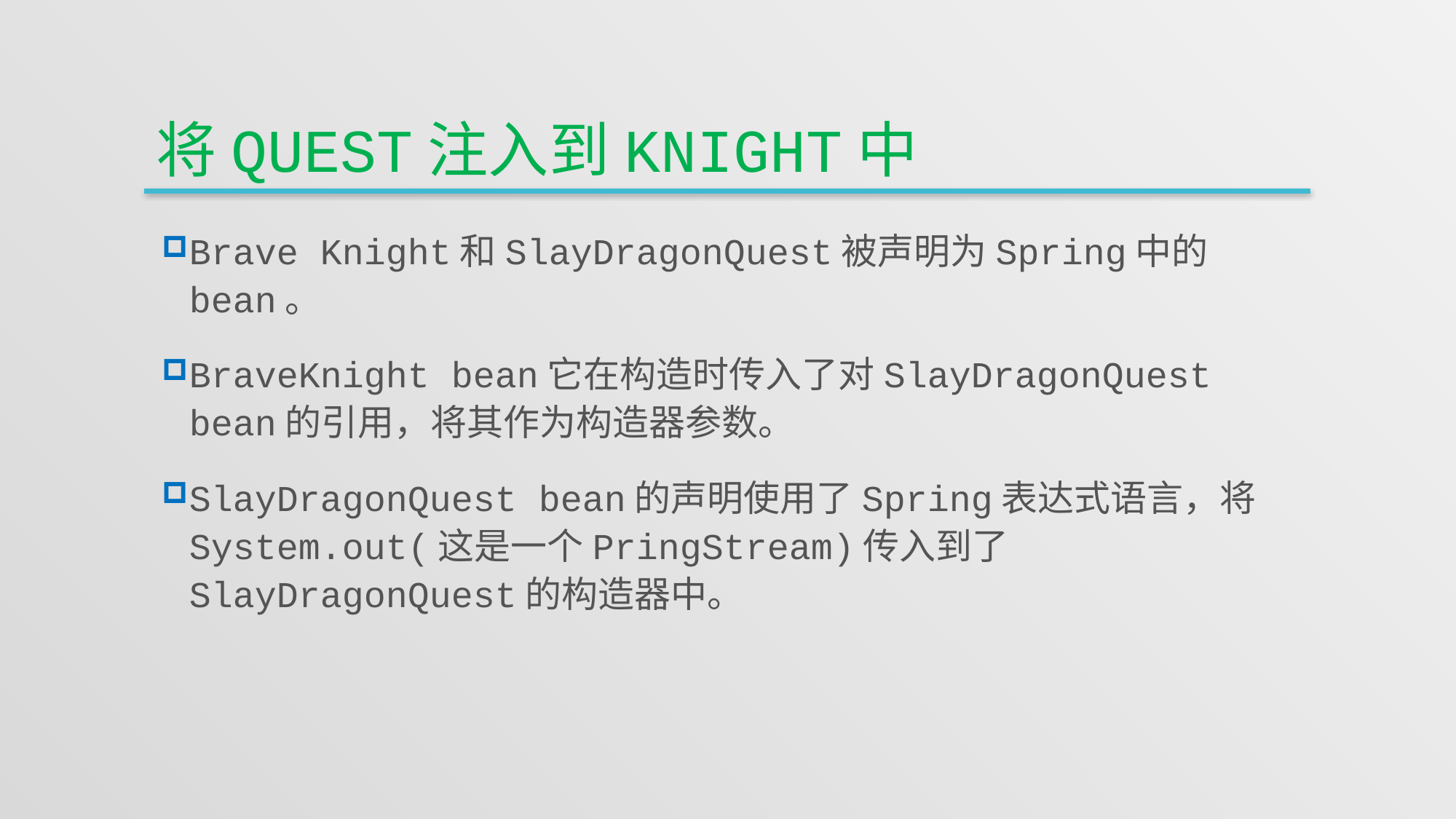

# 将Quest注入到Knight中
Brave Knight和SlayDragonQuest被声明为Spring中的bean。
BraveKnight bean它在构造时传入了对SlayDragonQuest bean的引用，将其作为构造器参数。
SlayDragonQuest bean的声明使用了Spring表达式语言，将System.out(这是一个PringStream)传入到了SlayDragonQuest的构造器中。